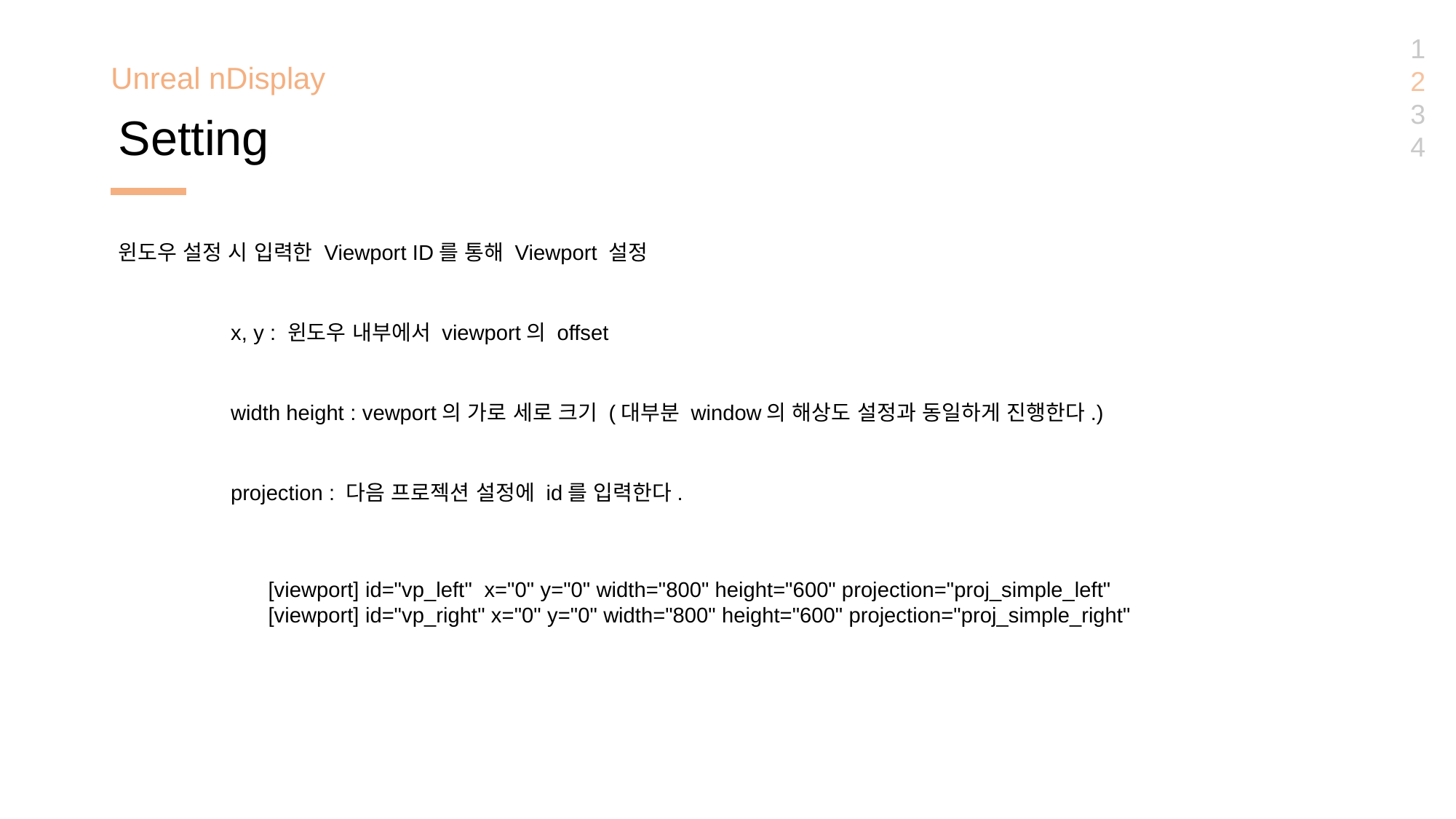

1
2
3
4
Unreal nDisplay
Setting

윈도우 설정 시 입력한 Viewport ID를 통해 Viewport 설정
x, y : 윈도우 내부에서 viewport의 offset
width height : vewport의 가로 세로 크기 (대부분 window의 해상도 설정과 동일하게 진행한다.)
projection : 다음 프로젝션 설정에 id를 입력한다.
[viewport] id="vp_left"  x="0" y="0" width="800" height="600" projection="proj_simple_left"
[viewport] id="vp_right" x="0" y="0" width="800" height="600" projection="proj_simple_right"